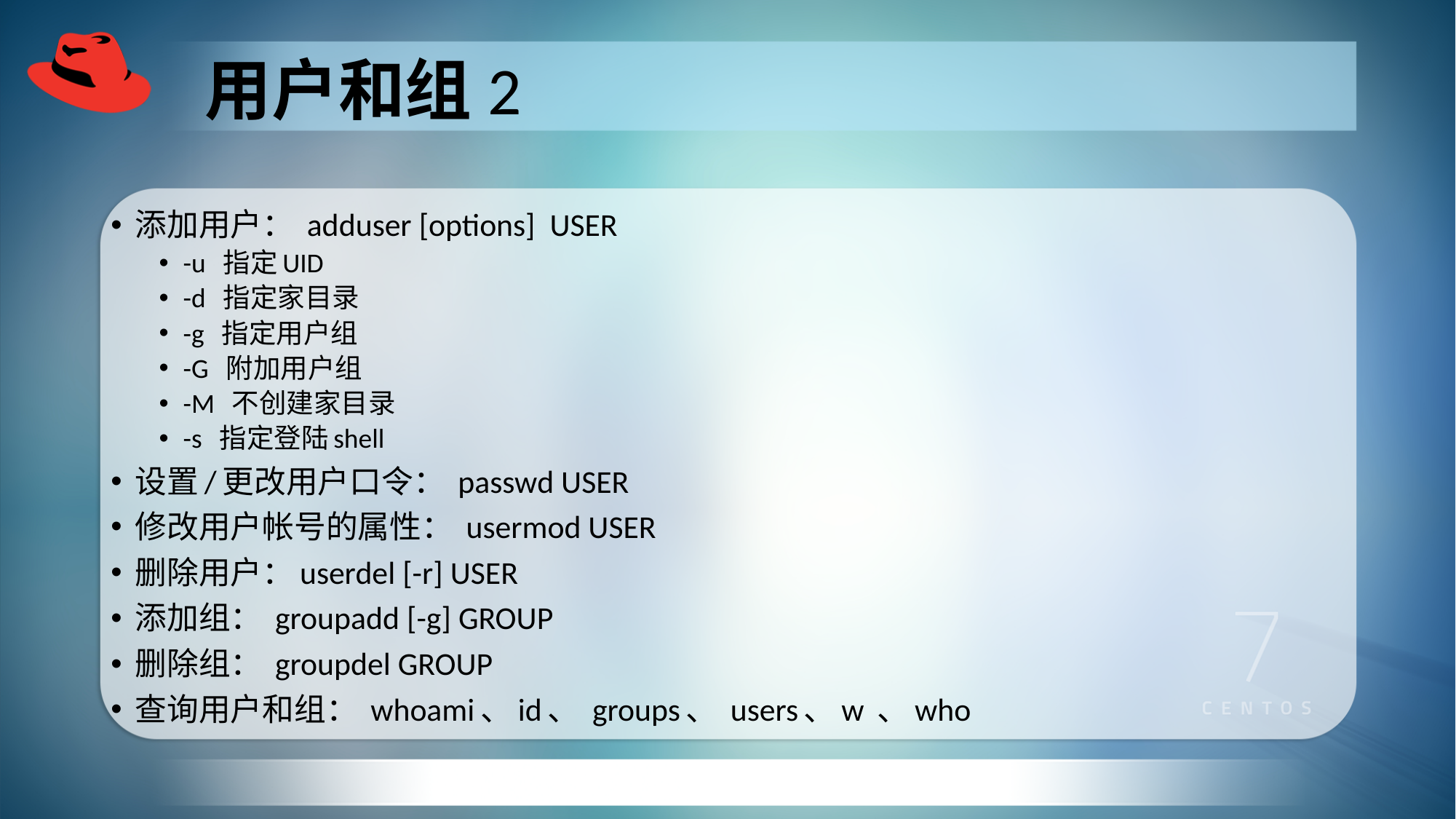

# 用户和组2
添加用户： adduser [options]  USER
-u  指定UID
-d  指定家目录
-g  指定用户组
-G  附加用户组
-M  不创建家目录
-s  指定登陆shell
设置/更改用户口令： passwd USER
修改用户帐号的属性： usermod USER
删除用户：userdel [-r] USER
添加组： groupadd [-g] GROUP
删除组： groupdel GROUP
查询用户和组： whoami、id、 groups、 users、w 、who